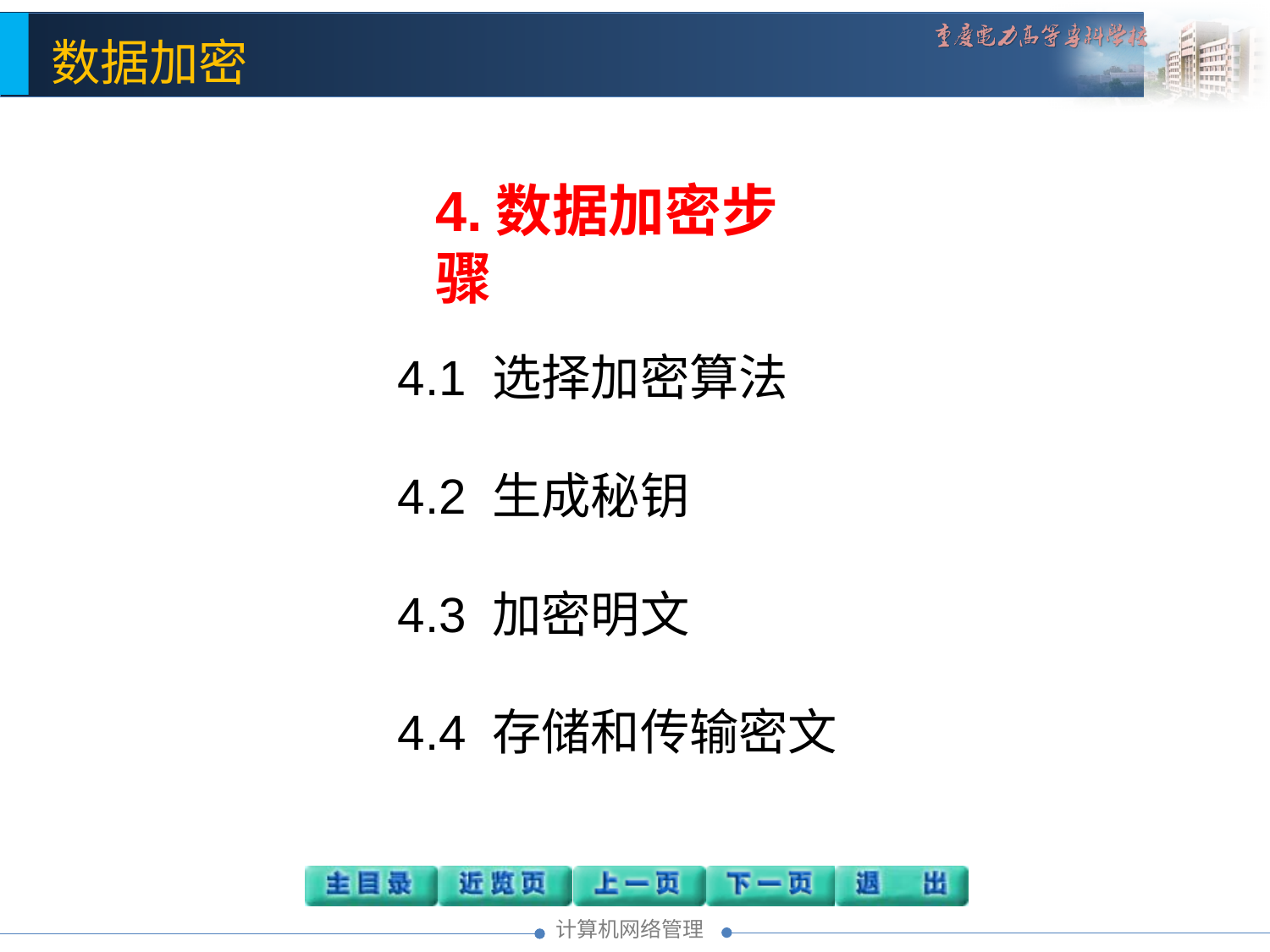

4.数据加密步骤
4.1 选择加密算法
4.2 生成秘钥
4.3 加密明文
4.4 存储和传输密文